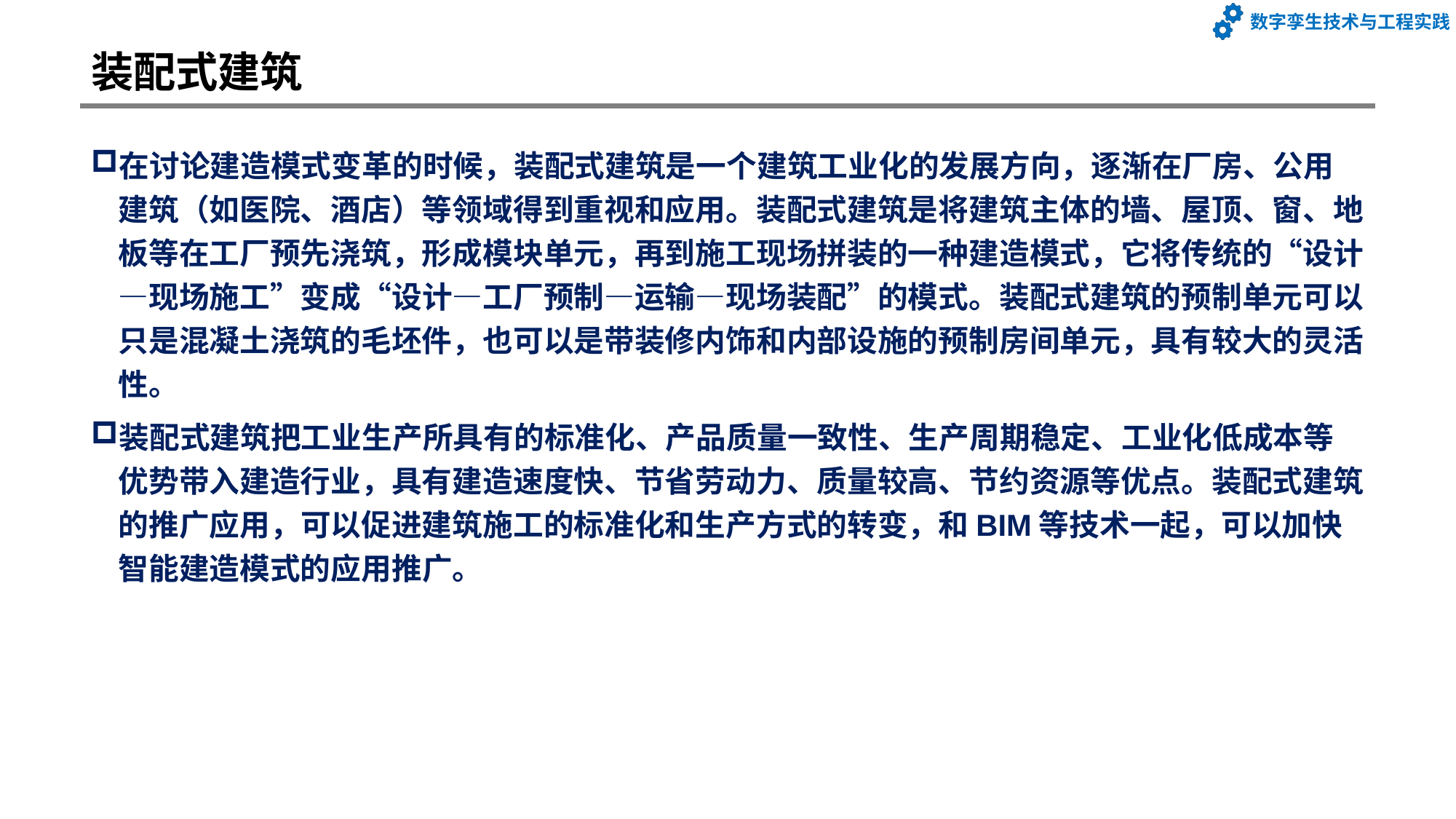

# 装配式建筑
在讨论建造模式变革的时候，装配式建筑是一个建筑工业化的发展方向，逐渐在厂房、公用建筑（如医院、酒店）等领域得到重视和应用。装配式建筑是将建筑主体的墙、屋顶、窗、地板等在工厂预先浇筑，形成模块单元，再到施工现场拼装的一种建造模式，它将传统的“设计—现场施工”变成“设计—工厂预制—运输—现场装配”的模式。装配式建筑的预制单元可以只是混凝土浇筑的毛坯件，也可以是带装修内饰和内部设施的预制房间单元，具有较大的灵活性。
装配式建筑把工业生产所具有的标准化、产品质量一致性、生产周期稳定、工业化低成本等优势带入建造行业，具有建造速度快、节省劳动力、质量较高、节约资源等优点。装配式建筑的推广应用，可以促进建筑施工的标准化和生产方式的转变，和BIM等技术一起，可以加快智能建造模式的应用推广。